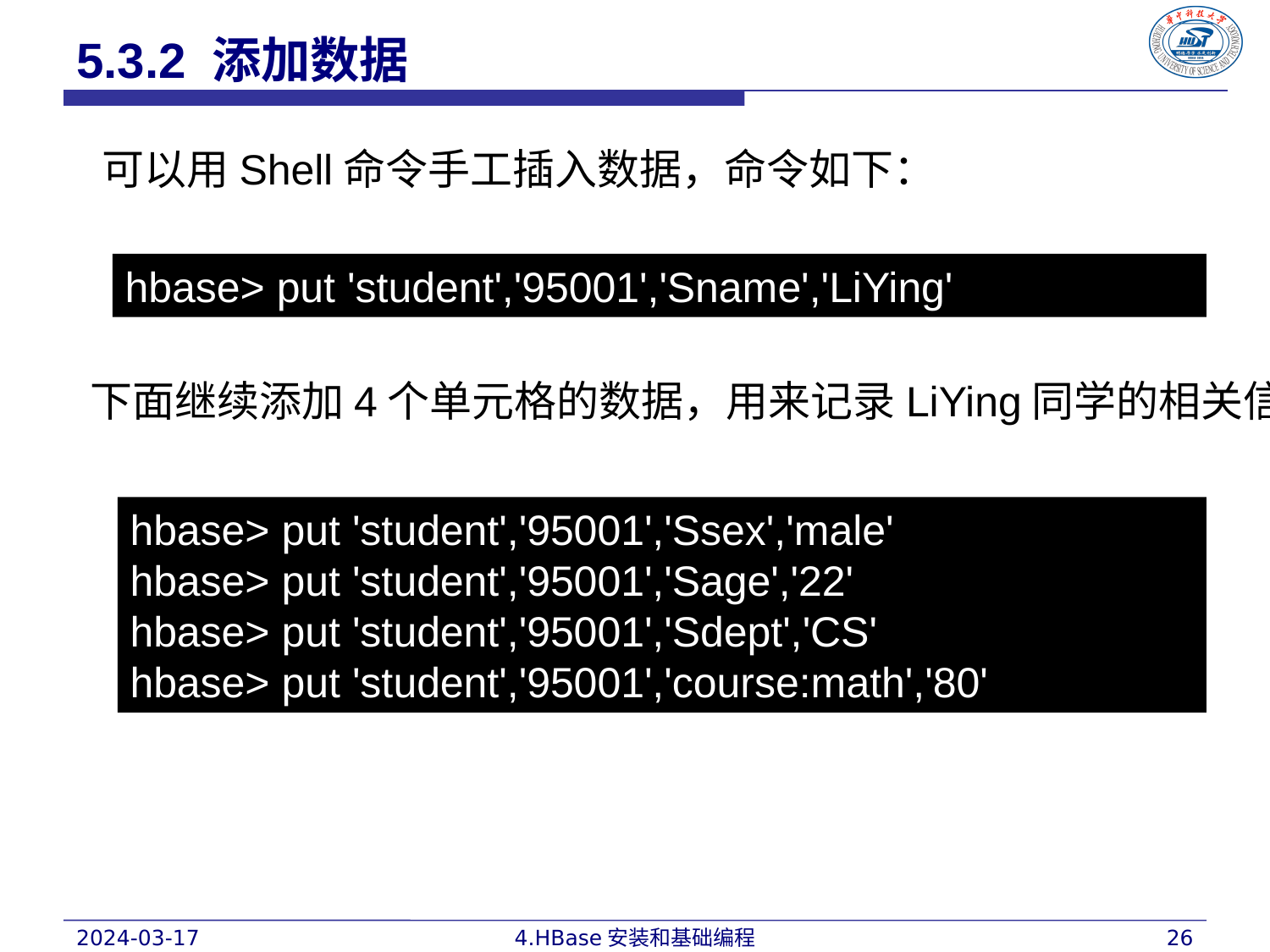

5.3.2 添加数据
可以用Shell命令手工插入数据，命令如下：
hbase> put 'student','95001','Sname','LiYing'
下面继续添加4个单元格的数据，用来记录LiYing同学的相关信息，命令如下：
hbase> put 'student','95001','Ssex','male'
hbase> put 'student','95001','Sage','22'
hbase> put 'student','95001','Sdept','CS'
hbase> put 'student','95001','course:math','80'
2024-03-17
4.HBase安装和基础编程
26